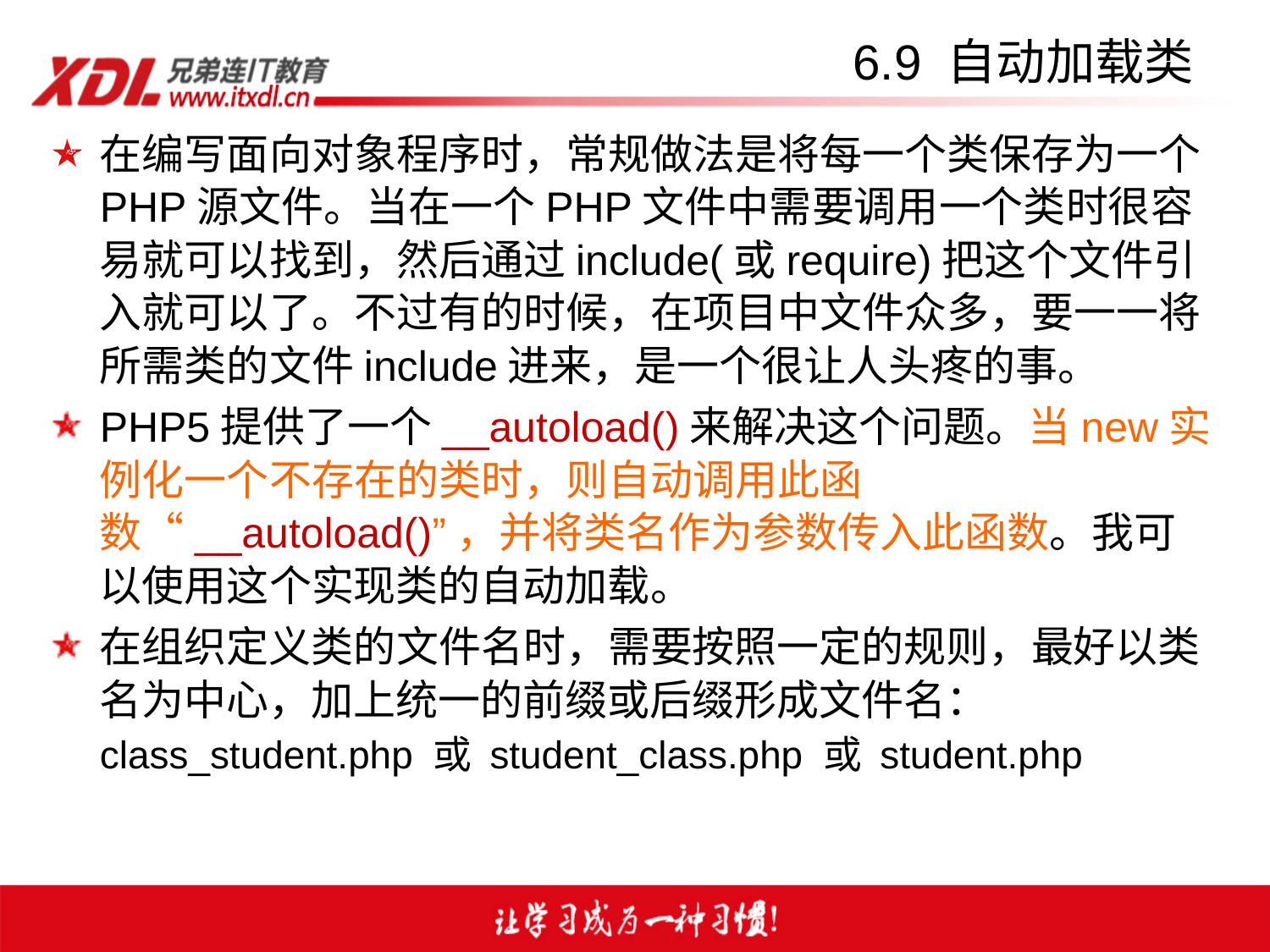

# 6.9 自动加载类
在编写面向对象程序时，常规做法是将每一个类保存为一个PHP源文件。当在一个PHP文件中需要调用一个类时很容易就可以找到，然后通过include(或require)把这个文件引入就可以了。不过有的时候，在项目中文件众多，要一一将所需类的文件include进来，是一个很让人头疼的事。
PHP5提供了一个__autoload()来解决这个问题。当new实例化一个不存在的类时，则自动调用此函数“__autoload()”，并将类名作为参数传入此函数。我可以使用这个实现类的自动加载。
在组织定义类的文件名时，需要按照一定的规则，最好以类名为中心，加上统一的前缀或后缀形成文件名：class_student.php 或 student_class.php 或 student.php